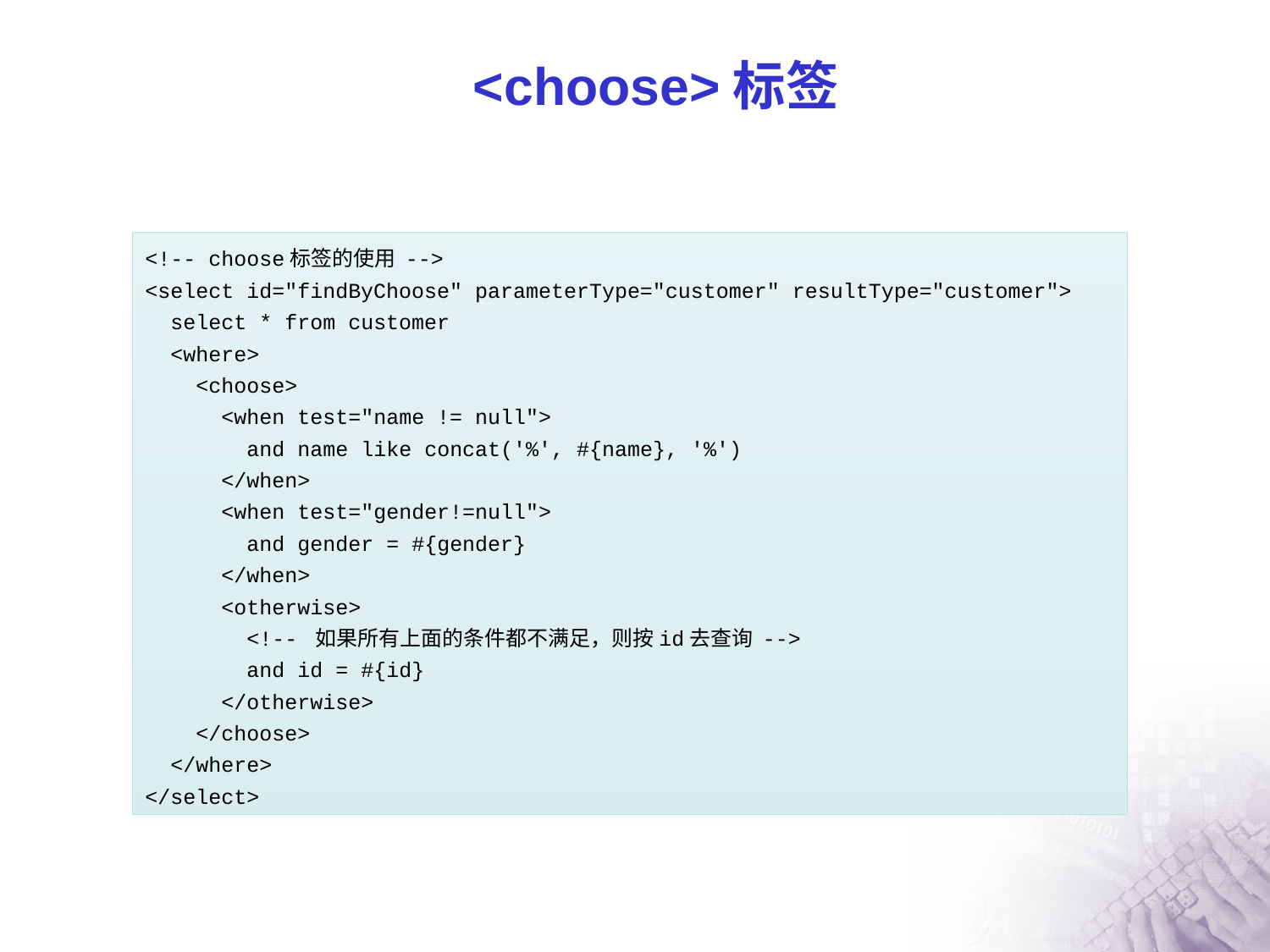

# <choose>标签
<!-- choose标签的使用 -->
<select id="findByChoose" parameterType="customer" resultType="customer">
  select * from customer
  <where>
    <choose>
      <when test="name != null">
        and name like concat('%', #{name}, '%')
      </when>
      <when test="gender!=null">
        and gender = #{gender}
      </when>
      <otherwise>
        <!-- 如果所有上面的条件都不满足，则按id去查询 -->
        and id = #{id}
      </otherwise>
    </choose>
  </where>
</select>